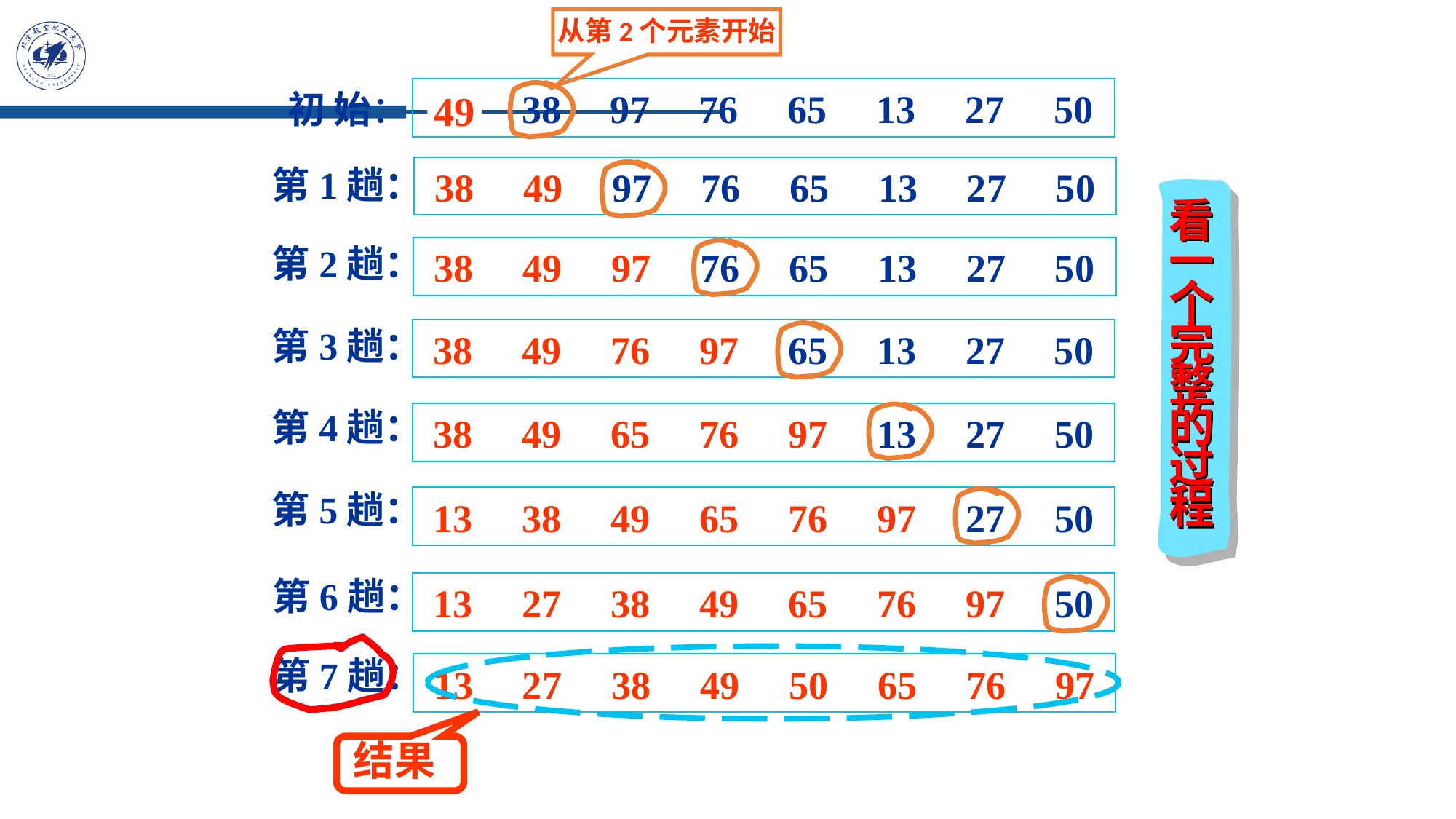

从第2个元素开始

 49     38     97     76     65     13     27     50
 初 始：
49

第1趟：
第2趟：
第3趟：
第4趟：
第5趟：
第6趟：
第7趟：
 38     49     97     76     65     13     27     50

看
一
个
完
整
的
过
程

 38     49     97     76     65     13     27     50
 38     49     76     97     65     13     27     50

 38     49     65     76     97     13     27     50

 13     38     49     65     76     97     27     50
 13     27     38     49     65     76     97     50

结果

 13     27     38     49     50     65     76     97